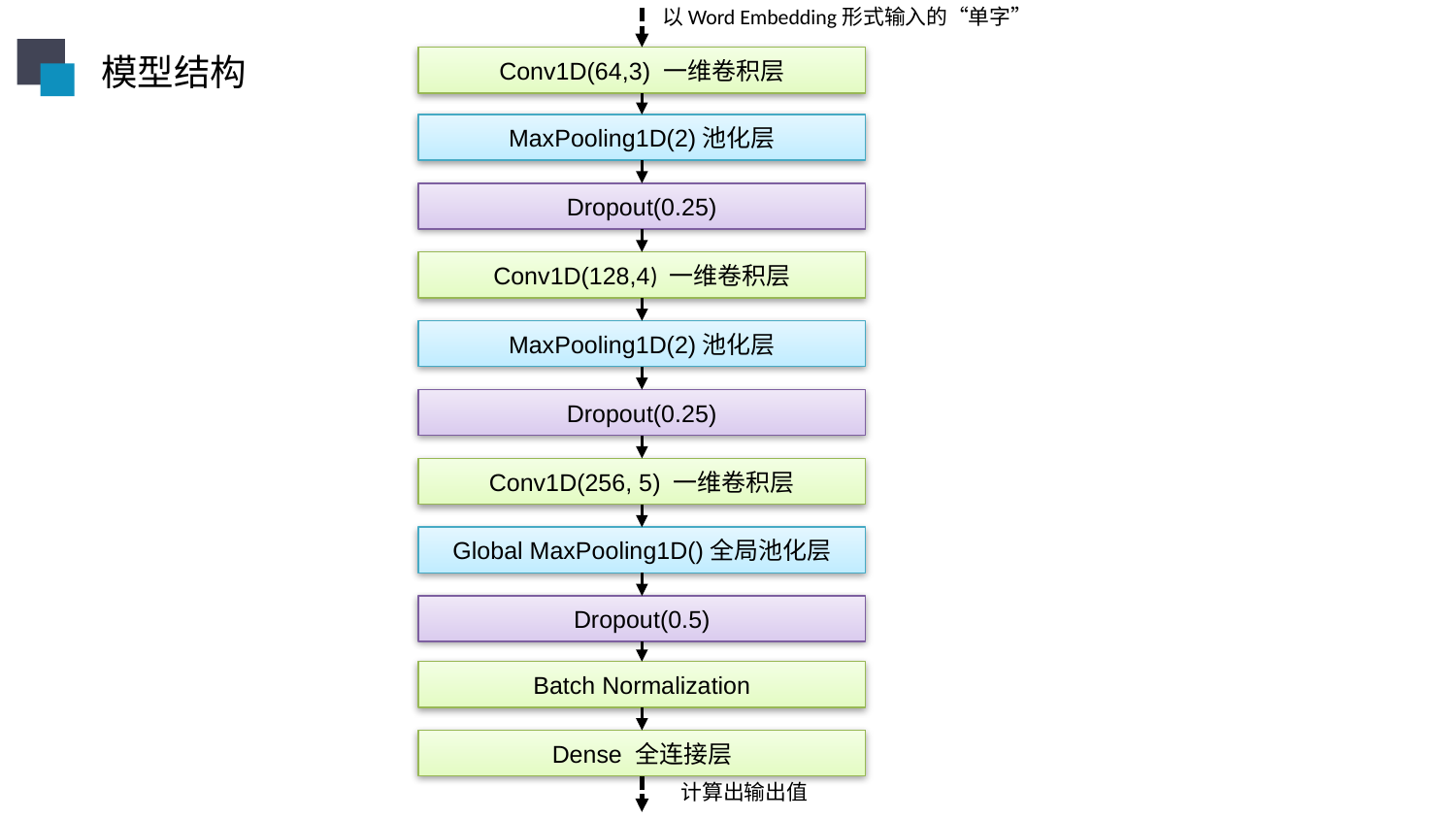

以Word Embedding形式输入的“单字”

模型结构
Conv1D(64,3) 一维卷积层
MaxPooling1D(2)池化层
Dropout(0.25)
Conv1D(128,4) 一维卷积层
MaxPooling1D(2)池化层
Dropout(0.25)
Conv1D(256, 5) 一维卷积层
Global MaxPooling1D()全局池化层
Dropout(0.5)
Batch Normalization
Dense 全连接层
计算出输出值